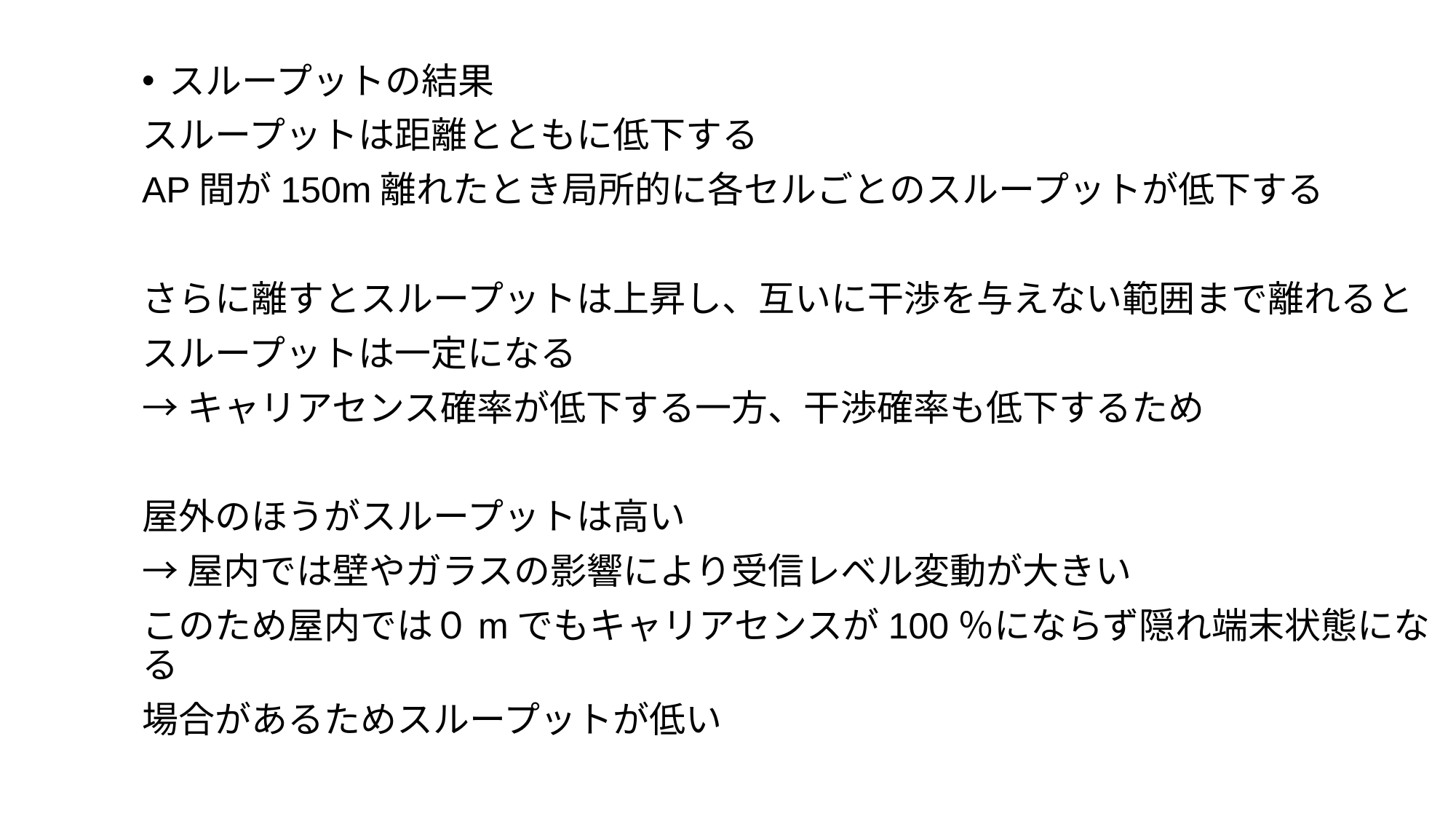

スループットの結果
スループットは距離とともに低下する
AP間が150m離れたとき局所的に各セルごとのスループットが低下する

さらに離すとスループットは上昇し、互いに干渉を与えない範囲まで離れると
スループットは一定になる
→キャリアセンス確率が低下する一方、干渉確率も低下するため

屋外のほうがスループットは高い
→屋内では壁やガラスの影響により受信レベル変動が大きい
このため屋内では０mでもキャリアセンスが100％にならず隠れ端末状態になる
場合があるためスループットが低い